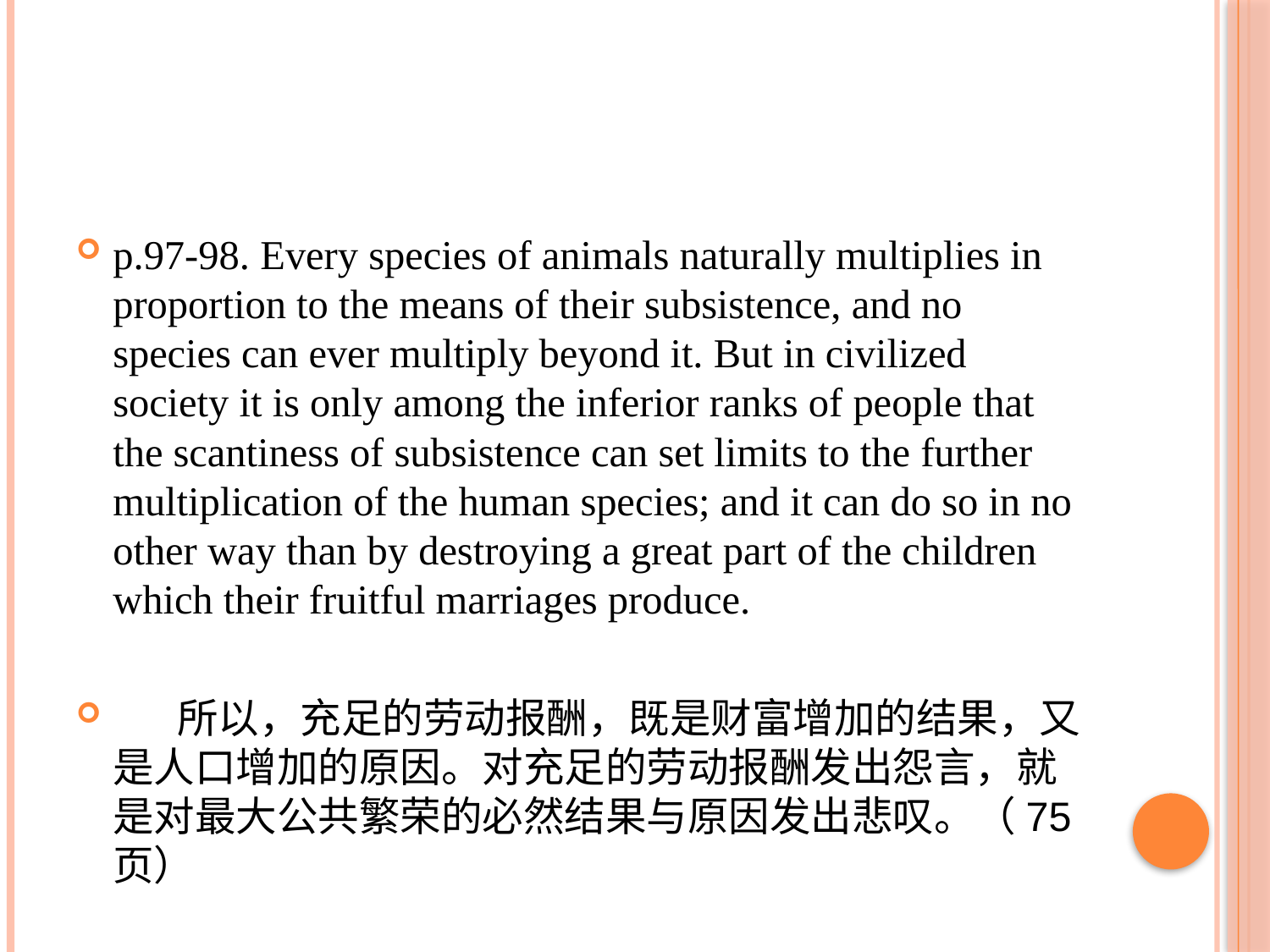

#
p.97-98. Every species of animals naturally multiplies in proportion to the means of their subsistence, and no species can ever multiply beyond it. But in civilized society it is only among the inferior ranks of people that the scantiness of subsistence can set limits to the further multiplication of the human species; and it can do so in no other way than by destroying a great part of the children which their fruitful marriages produce.

      所以，充足的劳动报酬，既是财富增加的结果，又是人口增加的原因。对充足的劳动报酬发出怨言，就是对最大公共繁荣的必然结果与原因发出悲叹。（75页）